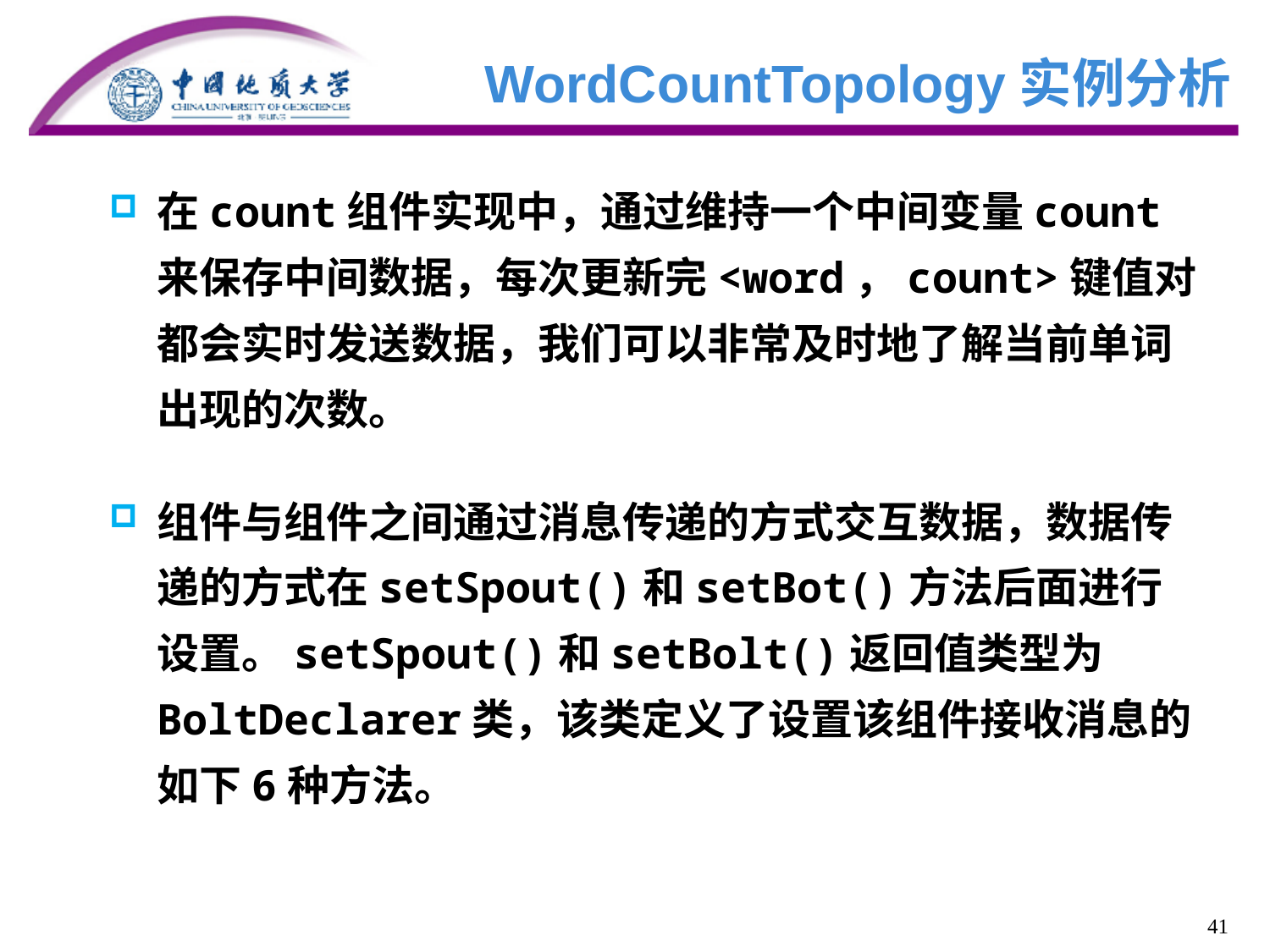

# WordCountTopology实例分析
在count组件实现中，通过维持一个中间变量count来保存中间数据，每次更新完<word，count>键值对都会实时发送数据，我们可以非常及时地了解当前单词出现的次数。
组件与组件之间通过消息传递的方式交互数据，数据传递的方式在setSpout()和setBot()方法后面进行设置。setSpout()和setBolt()返回值类型为BoltDeclarer类，该类定义了设置该组件接收消息的如下6种方法。